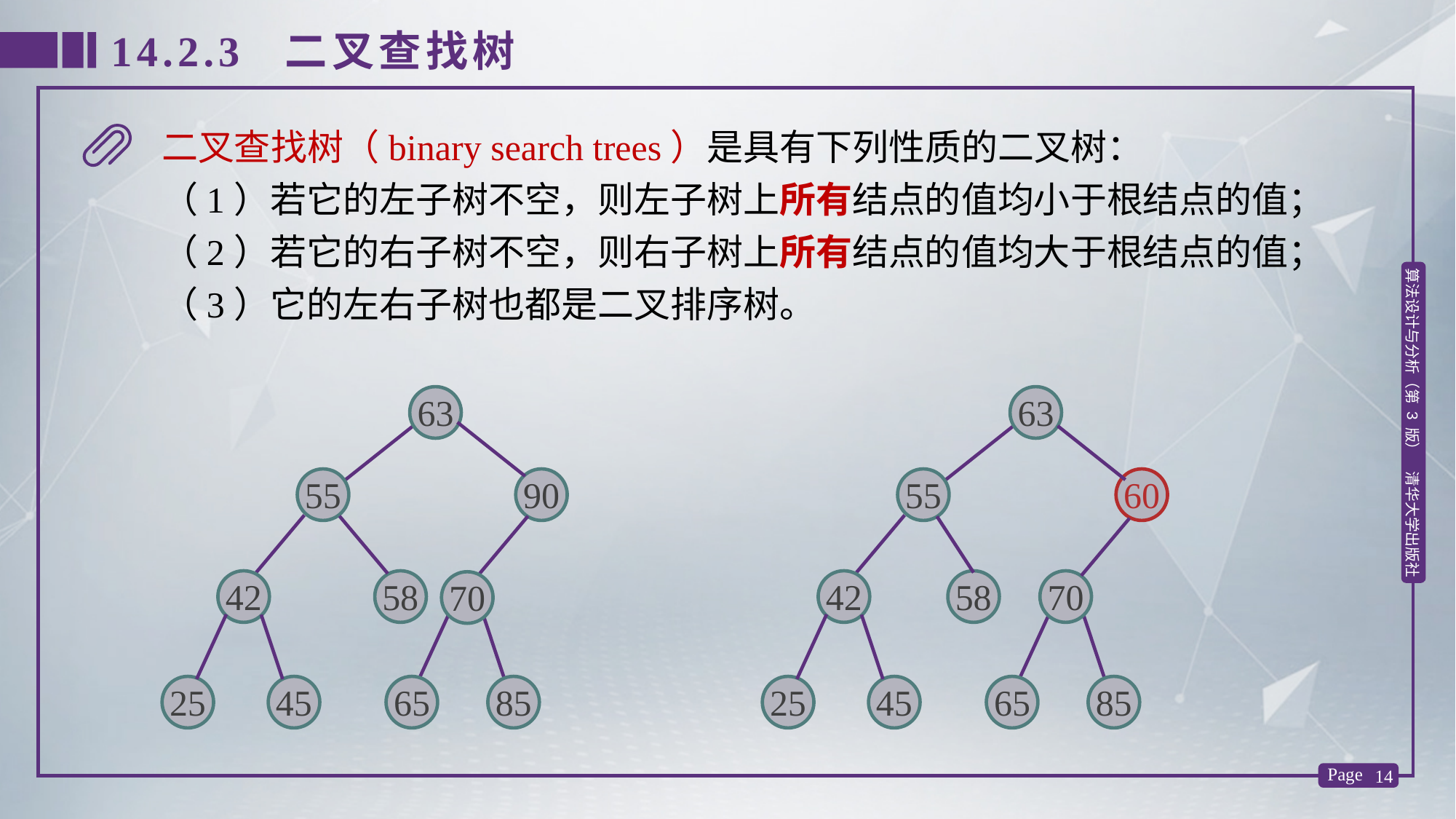

14.2.3  二叉查找树
二叉查找树（binary search trees）是具有下列性质的二叉树：
（1）若它的左子树不空，则左子树上所有结点的值均小于根结点的值；（2）若它的右子树不空，则右子树上所有结点的值均大于根结点的值；（3）它的左右子树也都是二叉排序树。

63

55
90

42
58
70

25
45
65
85
63

55
60

42
58
70

25
45
65
85